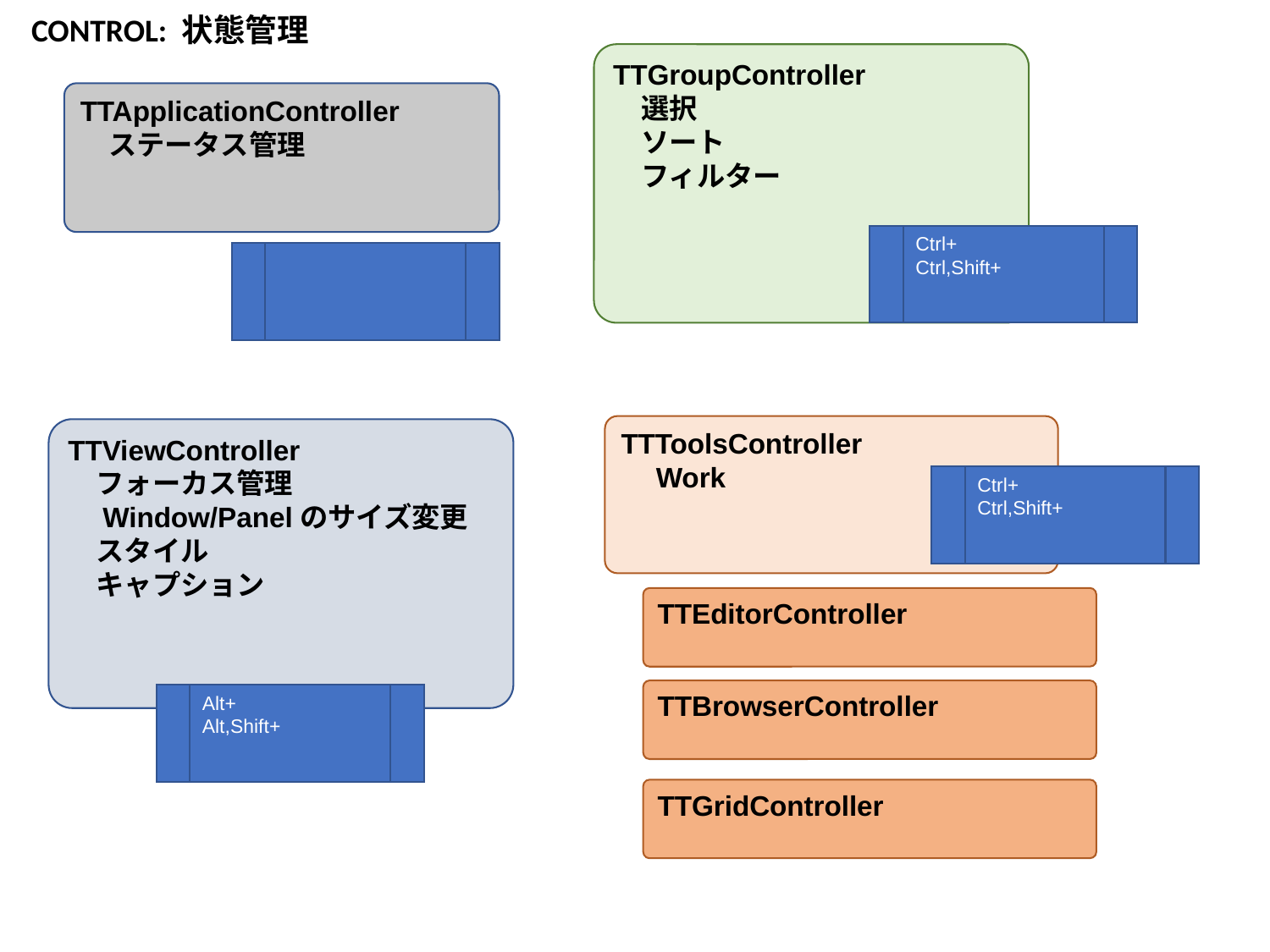

CONTROL: 状態管理
TTGroupController
　選択
　ソート
　フィルター
TTApplicationController
　ステータス管理

Ctrl+
Ctrl,Shift+

TTToolsController
　Work
TTViewController
　フォーカス管理
　Window/Panelのサイズ変更
　スタイル
　キャプション

Ctrl+
Ctrl,Shift+

TTEditorController
TTBrowserController
Alt+
Alt,Shift+
TTGridController